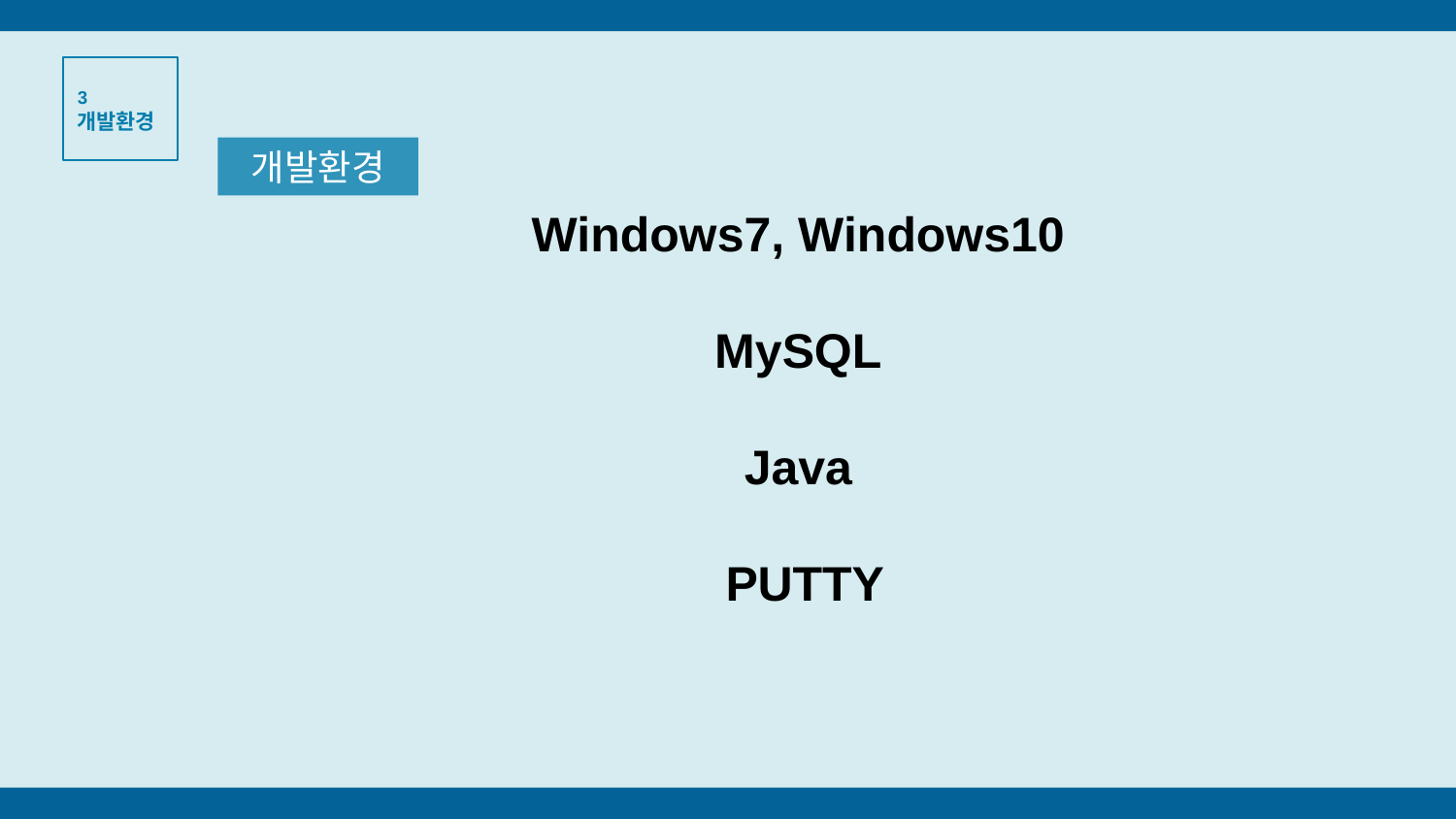

3
개발환경
개발환경
Windows7, Windows10

MySQL

Java

 PUTTY